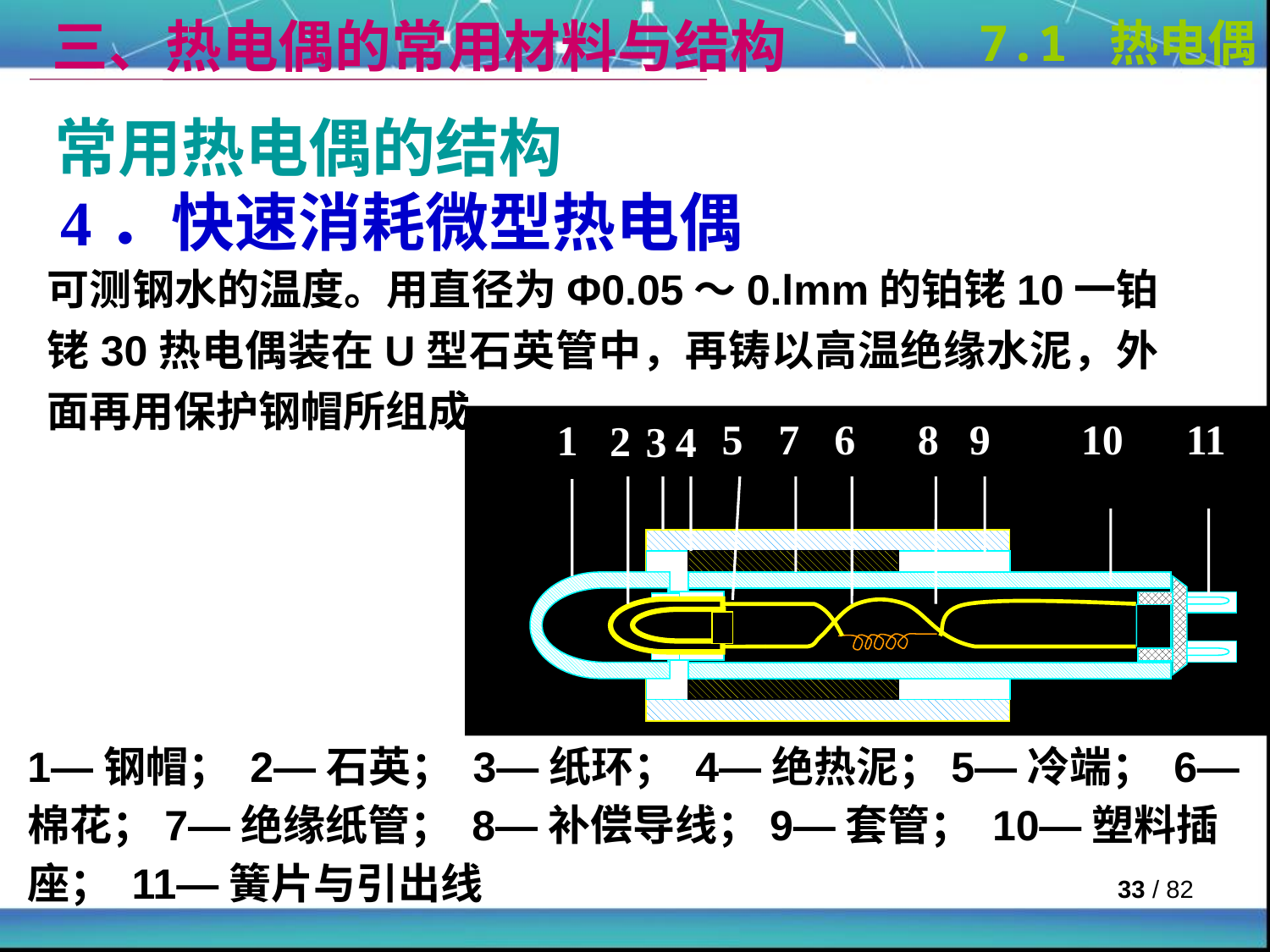

三、热电偶的常用材料与结构
7.1 热电偶

常用热电偶的结构
 4．快速消耗微型热电偶
可测钢水的温度。用直径为Φ0.05～0.lmm的铂铑10一铂铑30热电偶装在U型石英管中，再铸以高温绝缘水泥，外面再用保护钢帽所组成。

7
6
8
9
10

11

5
1
2
4
3

1—钢帽； 2—石英； 3—纸环； 4—绝热泥；5—冷端； 6—棉花；7—绝缘纸管； 8—补偿导线；9—套管； 10—塑料插座； 11—簧片与引出线
33 / 82